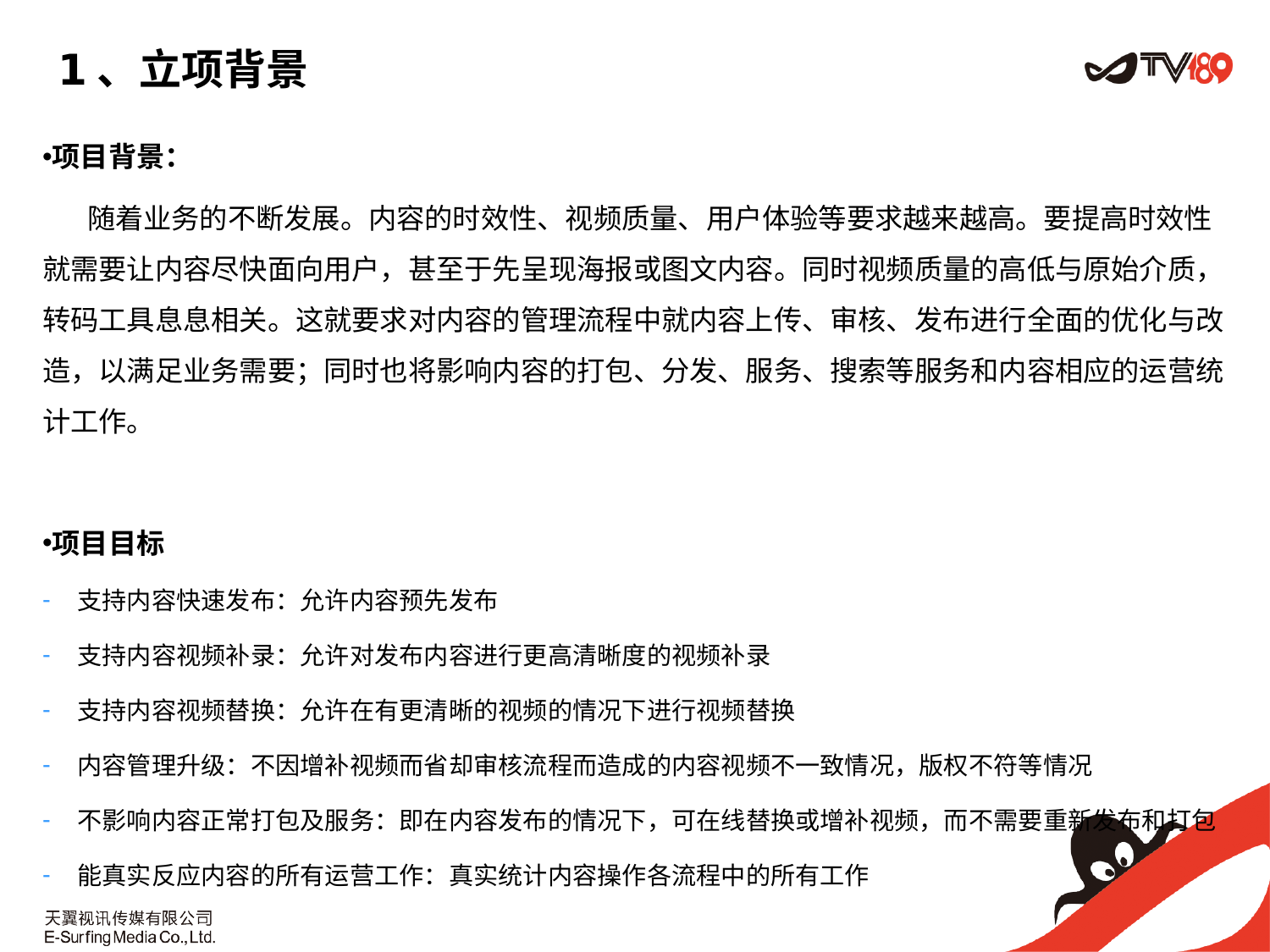

# 1、立项背景
项目背景：
      随着业务的不断发展。内容的时效性、视频质量、用户体验等要求越来越高。要提高时效性就需要让内容尽快面向用户，甚至于先呈现海报或图文内容。同时视频质量的高低与原始介质，转码工具息息相关。这就要求对内容的管理流程中就内容上传、审核、发布进行全面的优化与改造，以满足业务需要；同时也将影响内容的打包、分发、服务、搜索等服务和内容相应的运营统计工作。

项目目标
支持内容快速发布：允许内容预先发布
支持内容视频补录：允许对发布内容进行更高清晰度的视频补录
支持内容视频替换：允许在有更清晰的视频的情况下进行视频替换
内容管理升级：不因增补视频而省却审核流程而造成的内容视频不一致情况，版权不符等情况
不影响内容正常打包及服务：即在内容发布的情况下，可在线替换或增补视频，而不需要重新发布和打包
能真实反应内容的所有运营工作：真实统计内容操作各流程中的所有工作